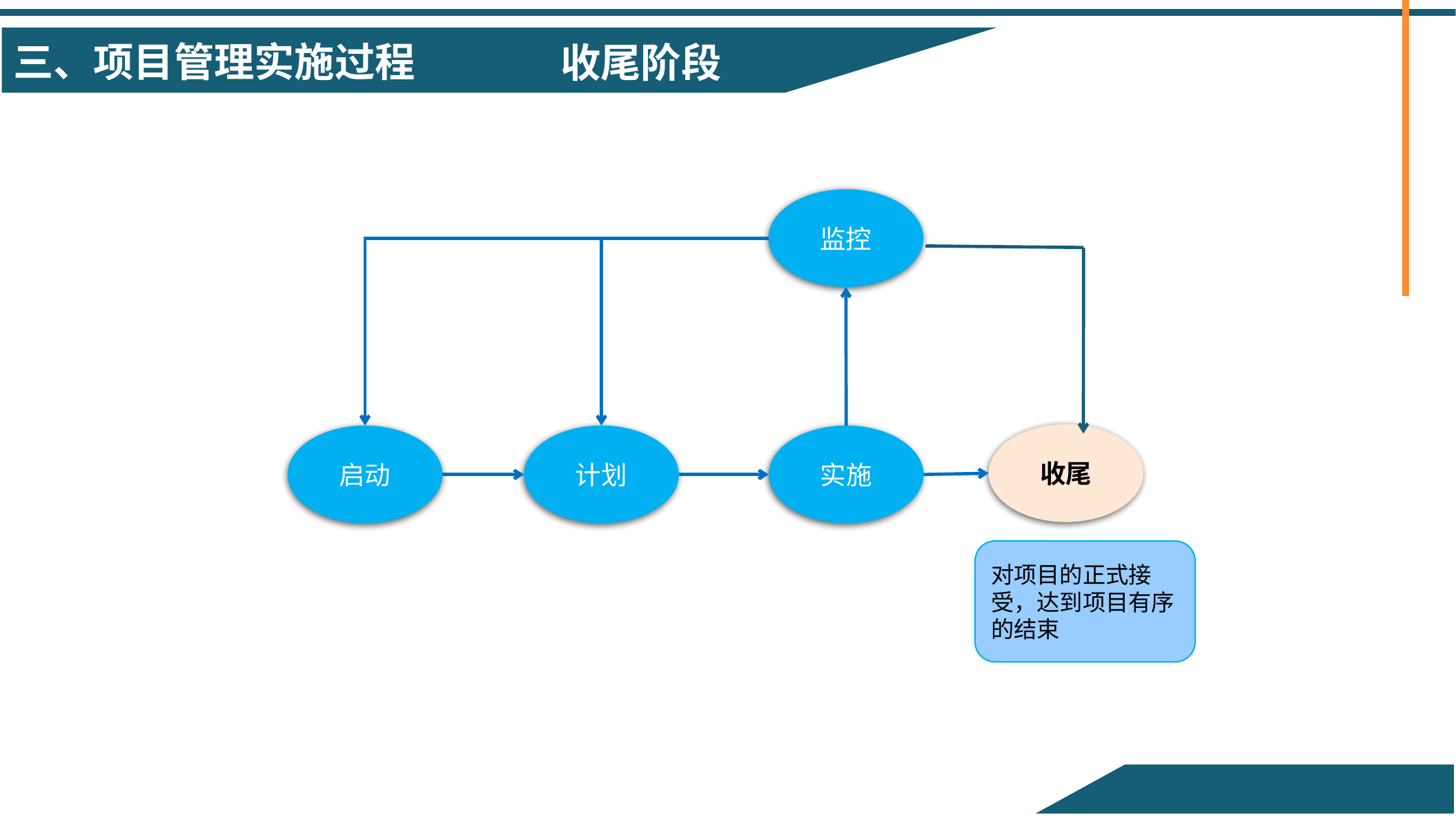

收尾阶段
监控
收尾
启动
计划
实施
对项目的正式接受，达到项目有序的结束